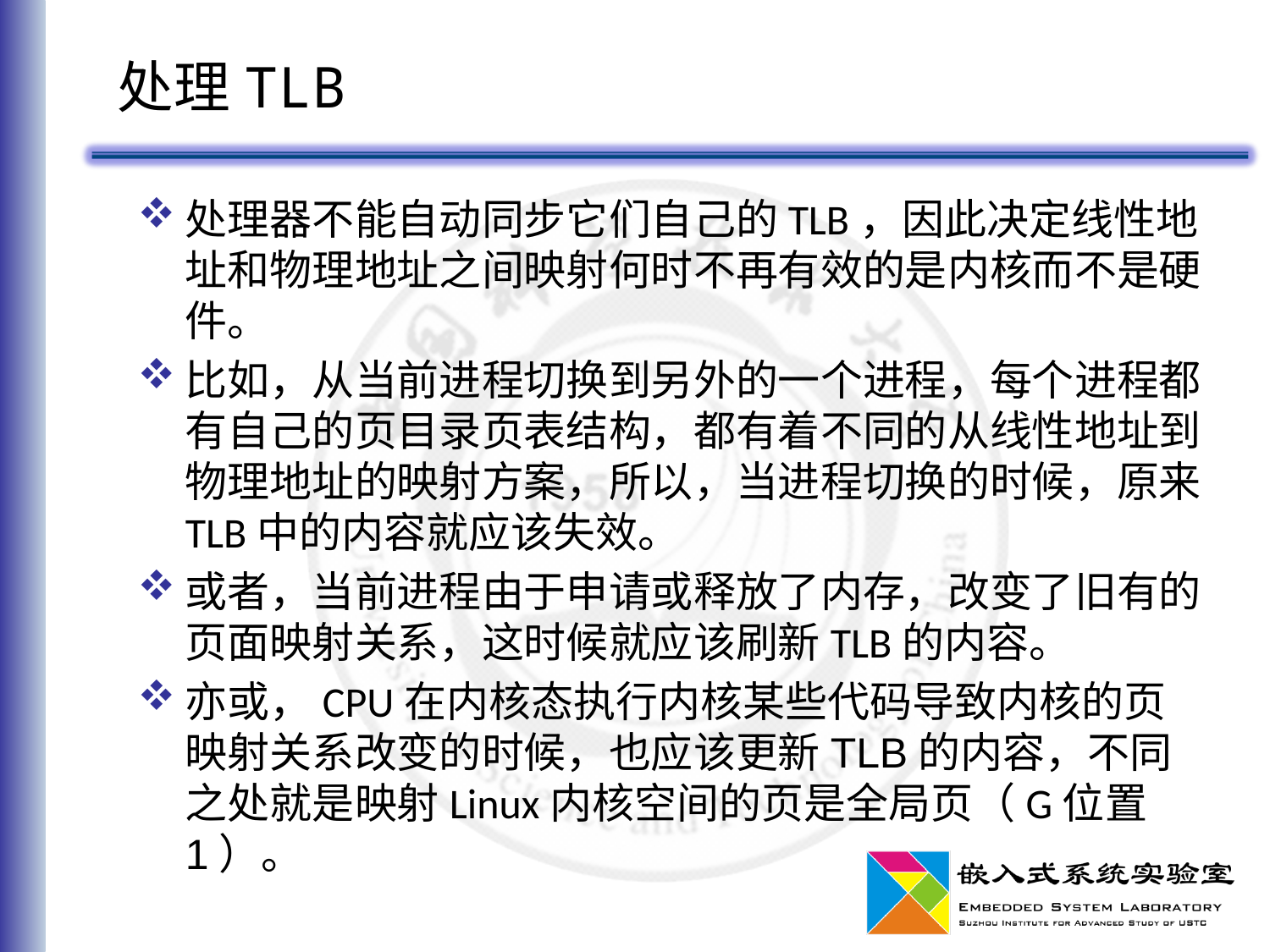

# 处理TLB
处理器不能自动同步它们自己的TLB，因此决定线性地址和物理地址之间映射何时不再有效的是内核而不是硬件。
比如，从当前进程切换到另外的一个进程，每个进程都有自己的页目录页表结构，都有着不同的从线性地址到物理地址的映射方案，所以，当进程切换的时候，原来TLB中的内容就应该失效。
或者，当前进程由于申请或释放了内存，改变了旧有的页面映射关系，这时候就应该刷新TLB的内容。
亦或，CPU在内核态执行内核某些代码导致内核的页映射关系改变的时候，也应该更新TLB的内容，不同之处就是映射Linux内核空间的页是全局页（G位置1）。